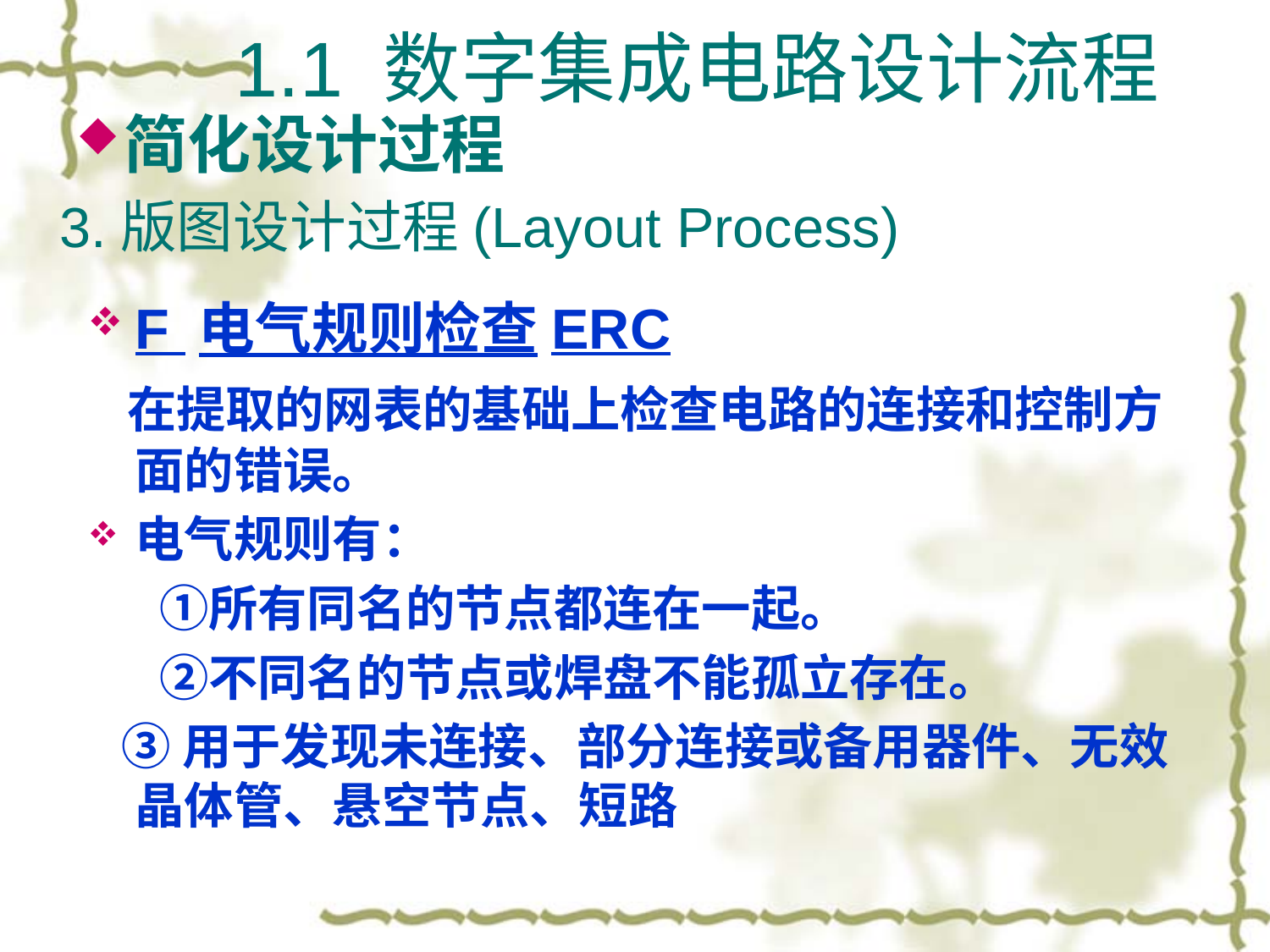

1.1 数字集成电路设计流程
简化设计过程

3.版图设计过程(Layout Process)
F 电气规则检查ERC
  在提取的网表的基础上检查电路的连接和控制方面的错误。
电气规则有：
　  ①所有同名的节点都连在一起。
　  ②不同名的节点或焊盘不能孤立存在。
   ③用于发现未连接、部分连接或备用器件、无效晶体管、悬空节点、短路

25